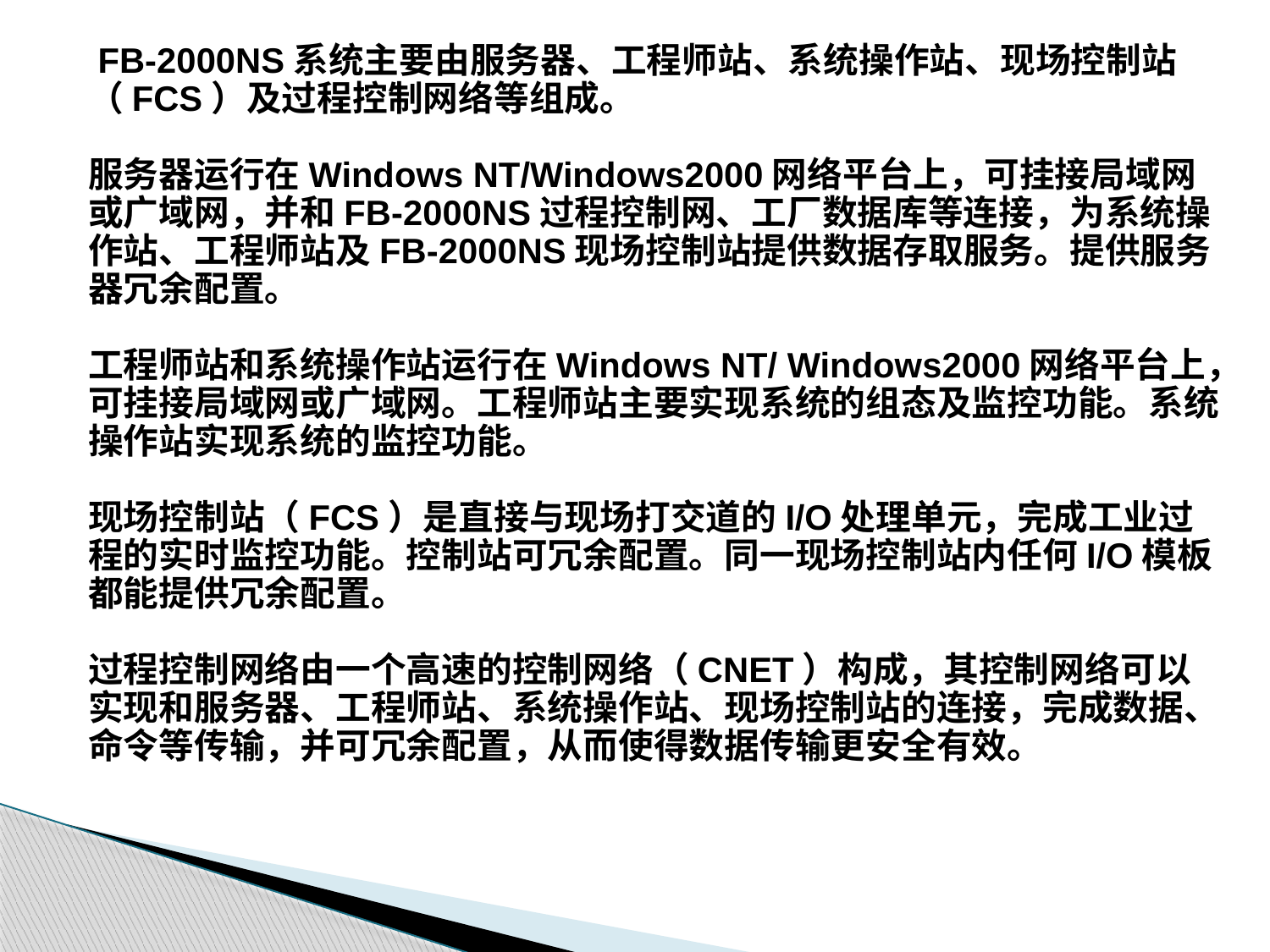

FB-2000NS系统主要由服务器、工程师站、系统操作站、现场控制站（FCS）及过程控制网络等组成。

	服务器运行在Windows NT/Windows2000网络平台上，可挂接局域网或广域网，并和FB-2000NS过程控制网、工厂数据库等连接，为系统操作站、工程师站及FB-2000NS现场控制站提供数据存取服务。提供服务器冗余配置。

	工程师站和系统操作站运行在Windows NT/ Windows2000网络平台上，可挂接局域网或广域网。工程师站主要实现系统的组态及监控功能。系统操作站实现系统的监控功能。

	现场控制站（FCS）是直接与现场打交道的I/O处理单元，完成工业过程的实时监控功能。控制站可冗余配置。同一现场控制站内任何I/O模板都能提供冗余配置。

	过程控制网络由一个高速的控制网络（CNET）构成，其控制网络可以实现和服务器、工程师站、系统操作站、现场控制站的连接，完成数据、命令等传输，并可冗余配置，从而使得数据传输更安全有效。